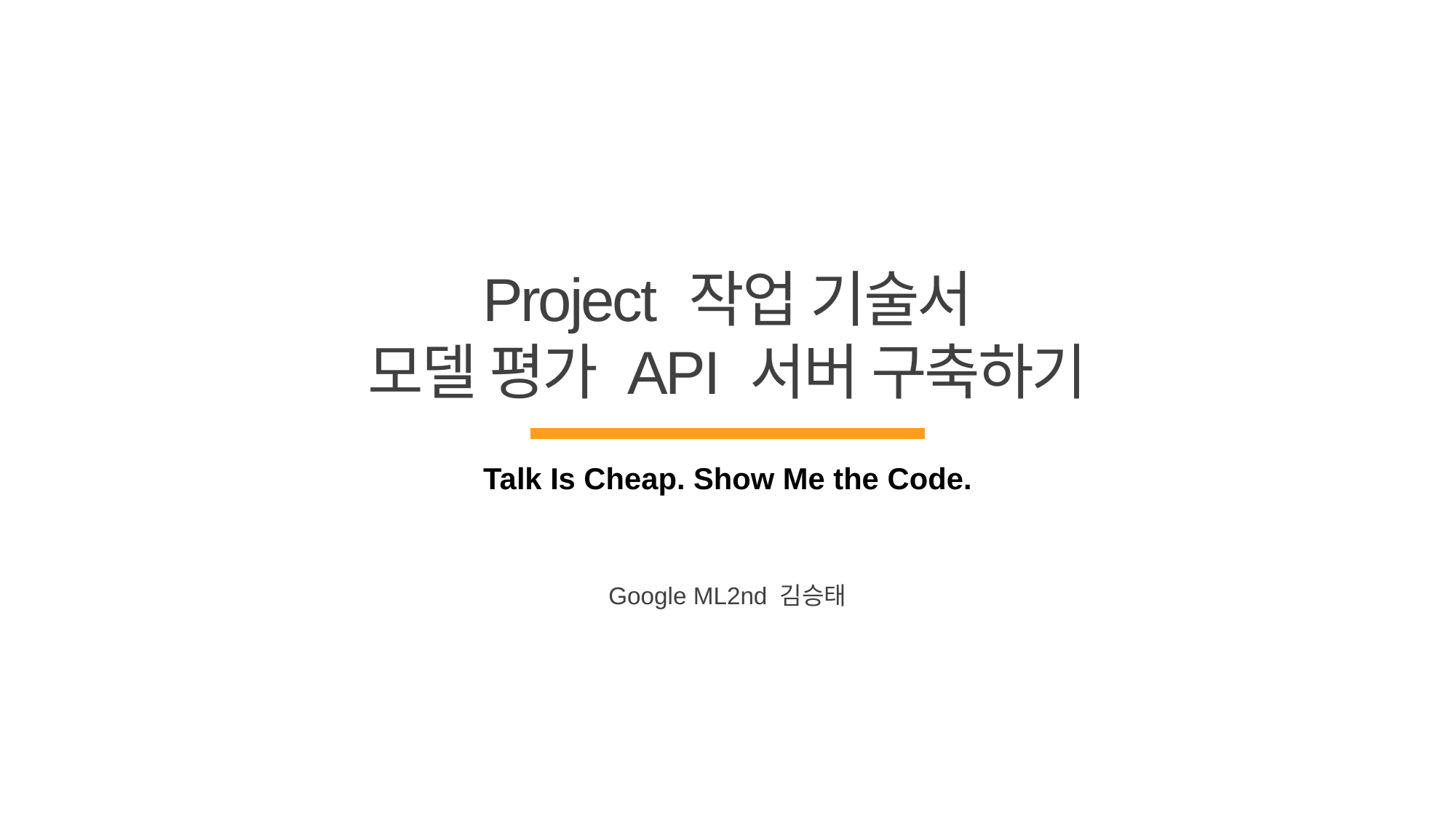

Project 작업 기술서
모델 평가 API 서버 구축하기
Talk Is Cheap. Show Me the Code.
Google ML2nd 김승태